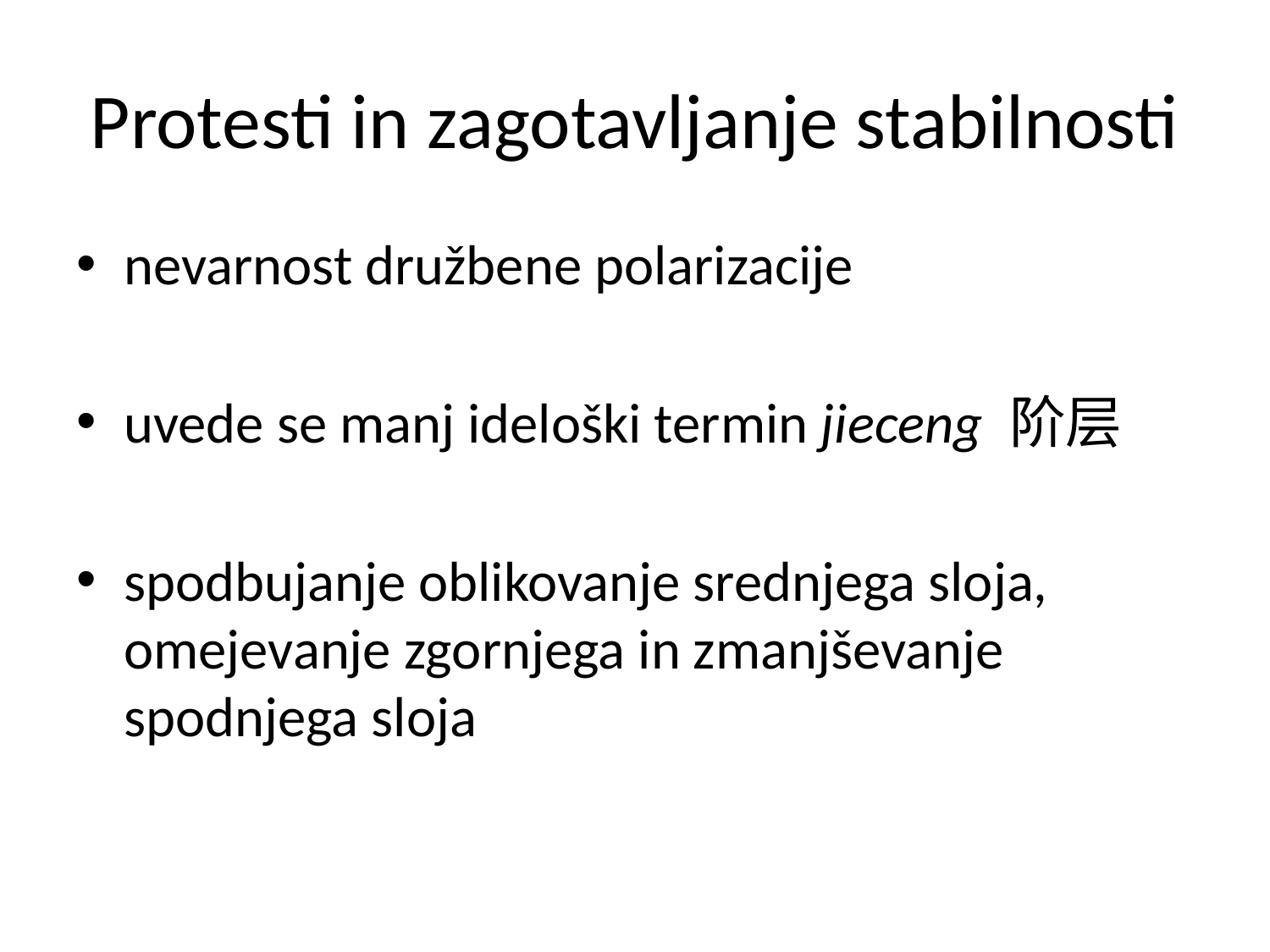

# Protesti in zagotavljanje stabilnosti
nevarnost družbene polarizacije

uvede se manj ideloški termin jieceng 阶层

spodbujanje oblikovanje srednjega sloja, omejevanje zgornjega in zmanjševanje spodnjega sloja